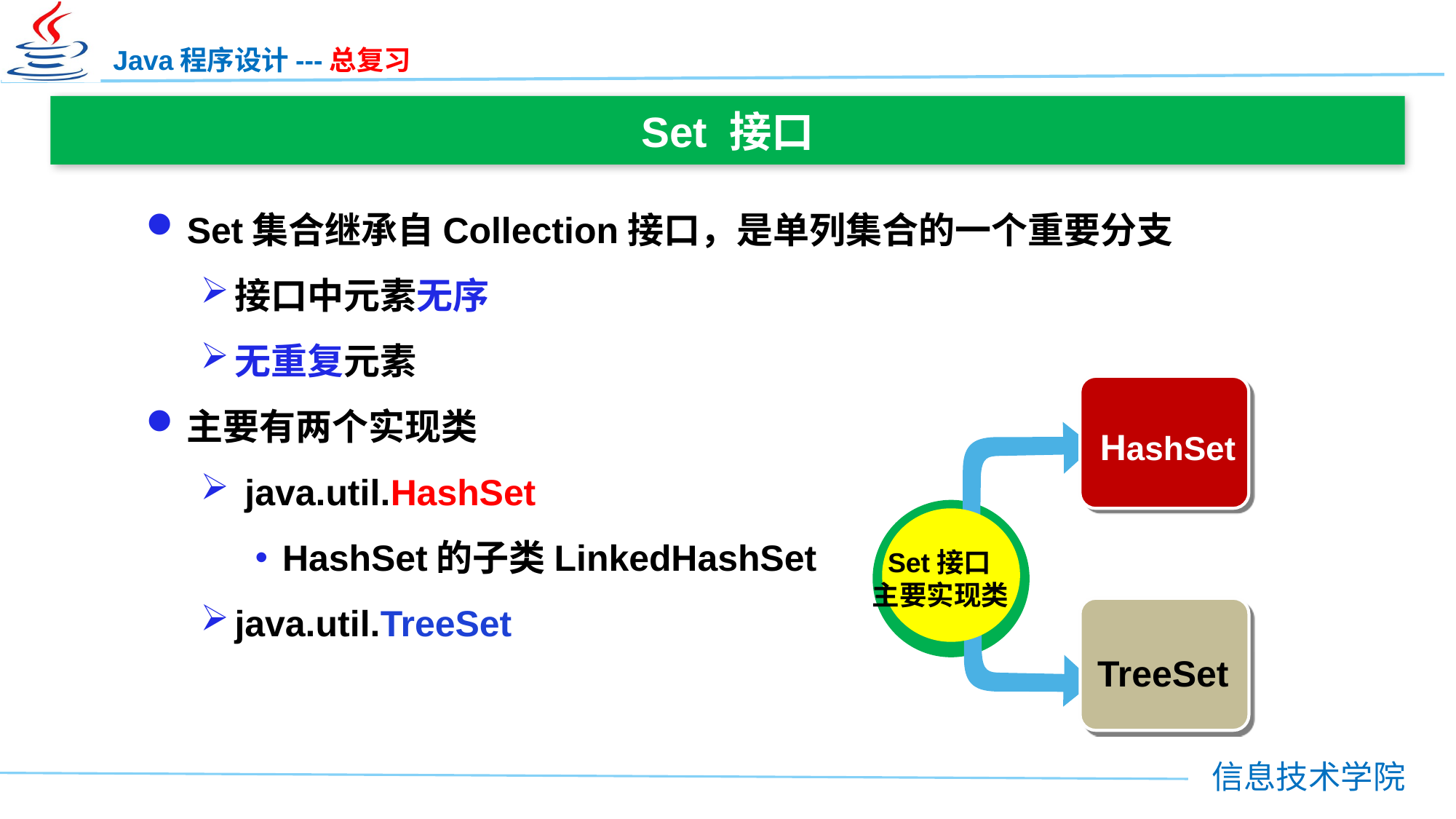

Set 接口
Set集合继承自Collection接口，是单列集合的一个重要分支
接口中元素无序
无重复元素
主要有两个实现类
 java.util.HashSet
HashSet的子类LinkedHashSet
java.util.TreeSet

HashSet

  Set接口
主要实现类

TreeSet